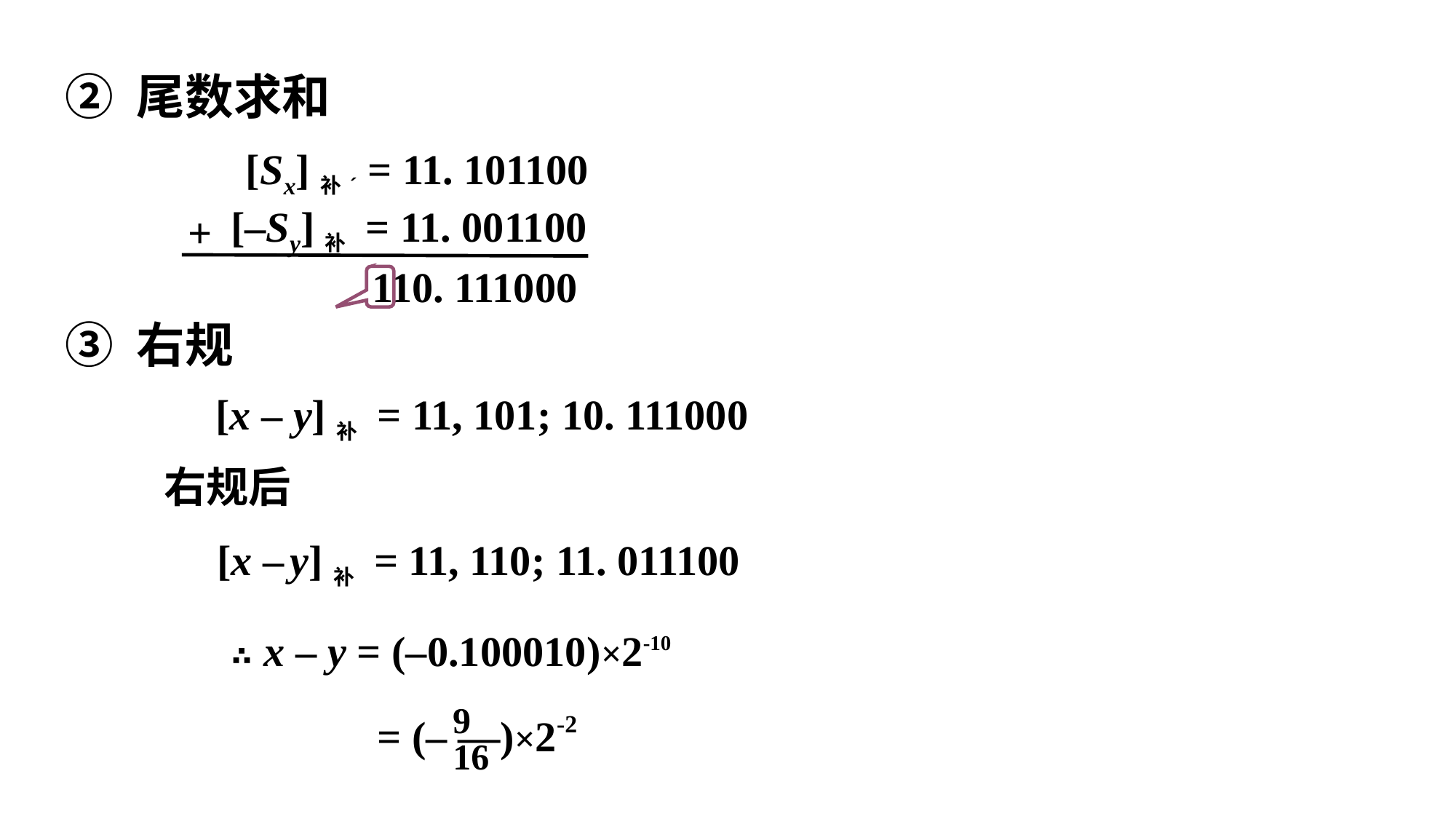

② 尾数求和
[Sx]补´ = 11. 101100
[–Sy]补 = 11. 001100
+

110. 111000

③ 右规
[x – y]补 = 11, 101; 10. 111000
右规后
[x – y]补 = 11, 110; 11. 011100
∴ x – y = (–0.100010)×2-10
9
= (– —)×2-2
16